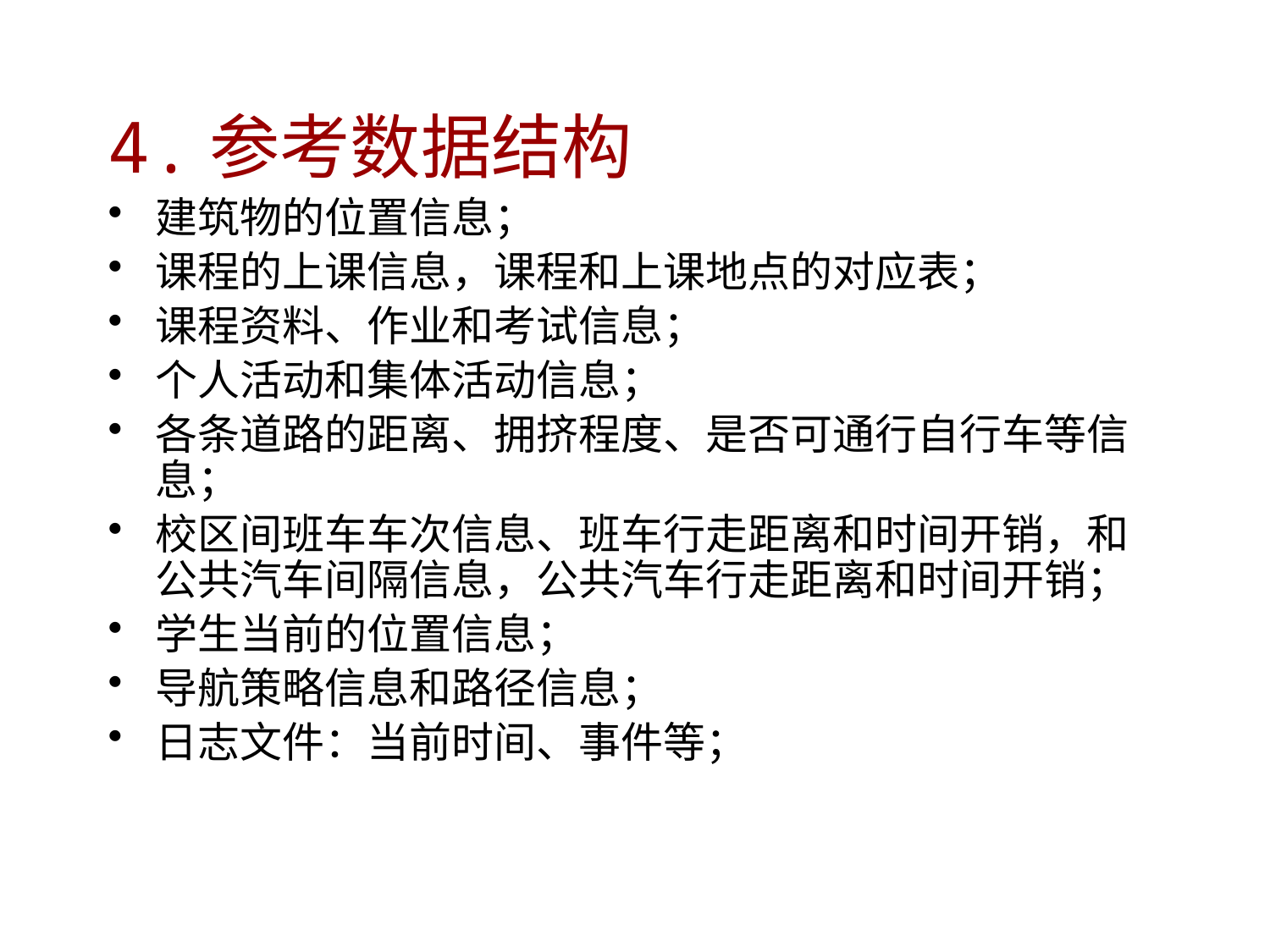

4.参考数据结构
建筑物的位置信息；
课程的上课信息，课程和上课地点的对应表；
课程资料、作业和考试信息；
个人活动和集体活动信息；
各条道路的距离、拥挤程度、是否可通行自行车等信息；
校区间班车车次信息、班车行走距离和时间开销，和公共汽车间隔信息，公共汽车行走距离和时间开销；
学生当前的位置信息；
导航策略信息和路径信息；
日志文件：当前时间、事件等；